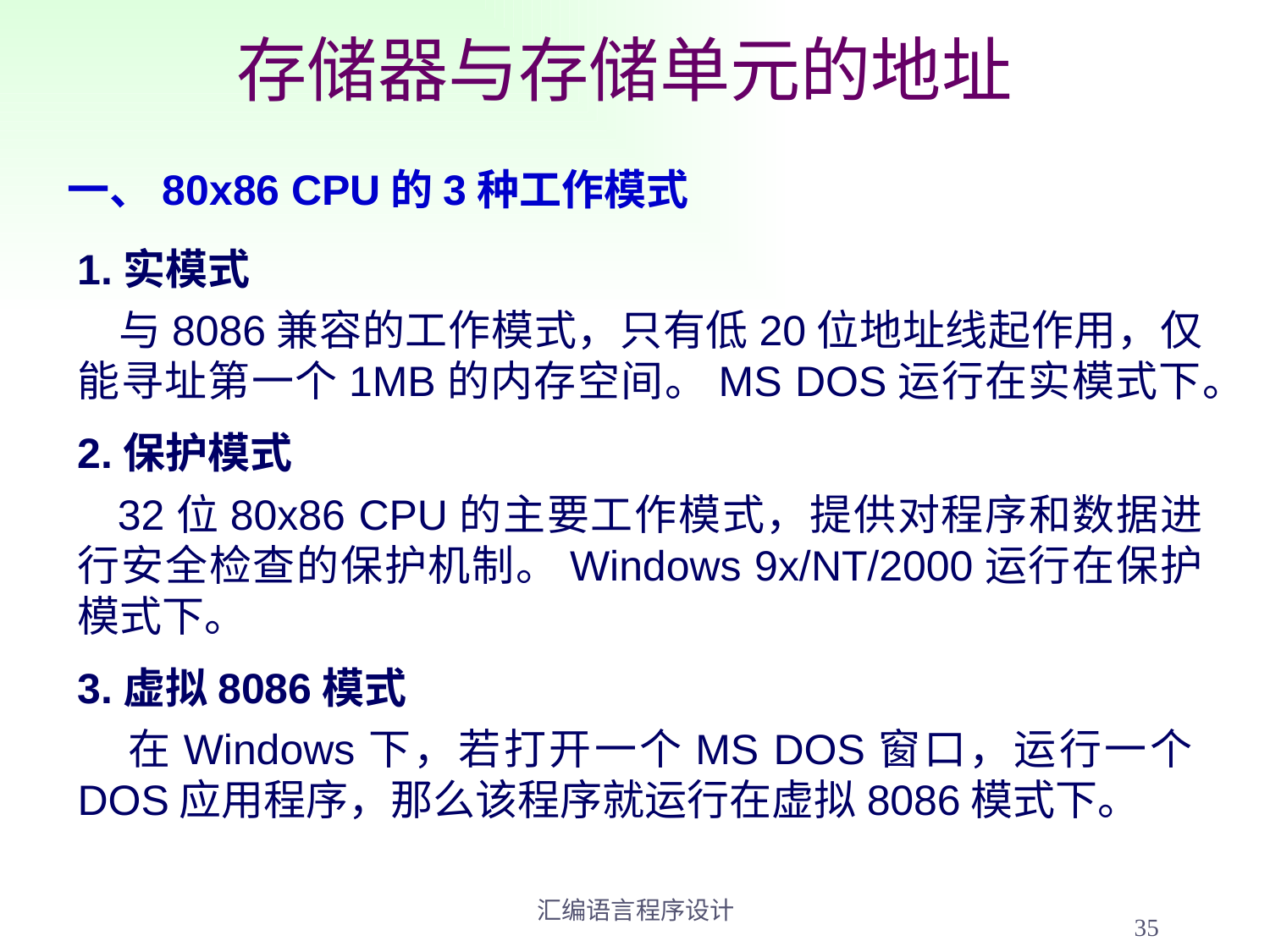

# 存储器与存储单元的地址
一、80x86 CPU的3种工作模式
1.实模式
   与8086兼容的工作模式，只有低20位地址线起作用，仅能寻址第一个1MB的内存空间。MS DOS运行在实模式下。
2.保护模式
   32位80x86 CPU的主要工作模式，提供对程序和数据进行安全检查的保护机制。Windows 9x/NT/2000运行在保护模式下。
3.虚拟8086模式
   在Windows下，若打开一个MS DOS窗口，运行一个DOS应用程序，那么该程序就运行在虚拟8086模式下。
35
汇编语言程序设计